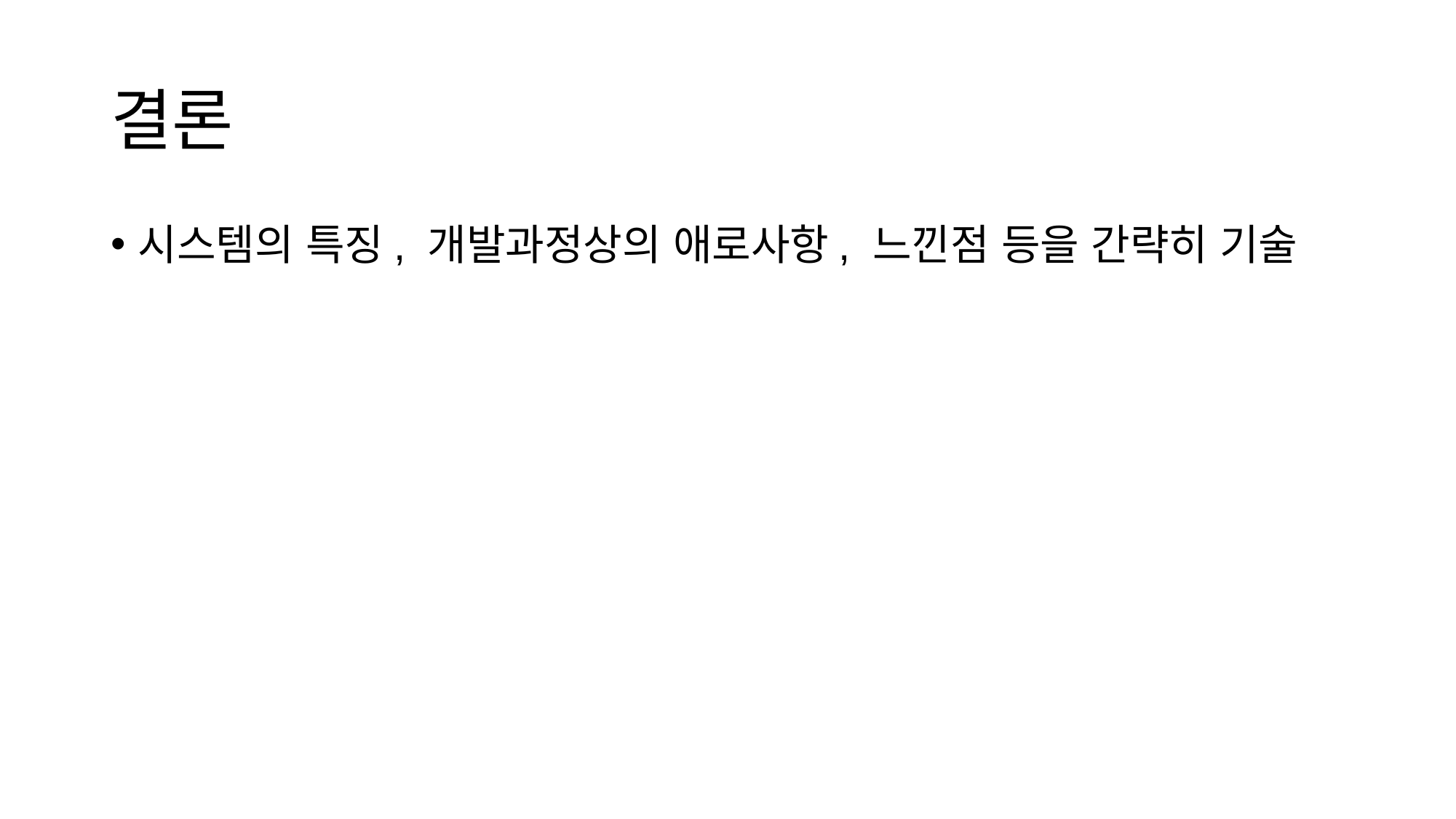

# 결론
시스템의 특징, 개발과정상의 애로사항, 느낀점 등을 간략히 기술